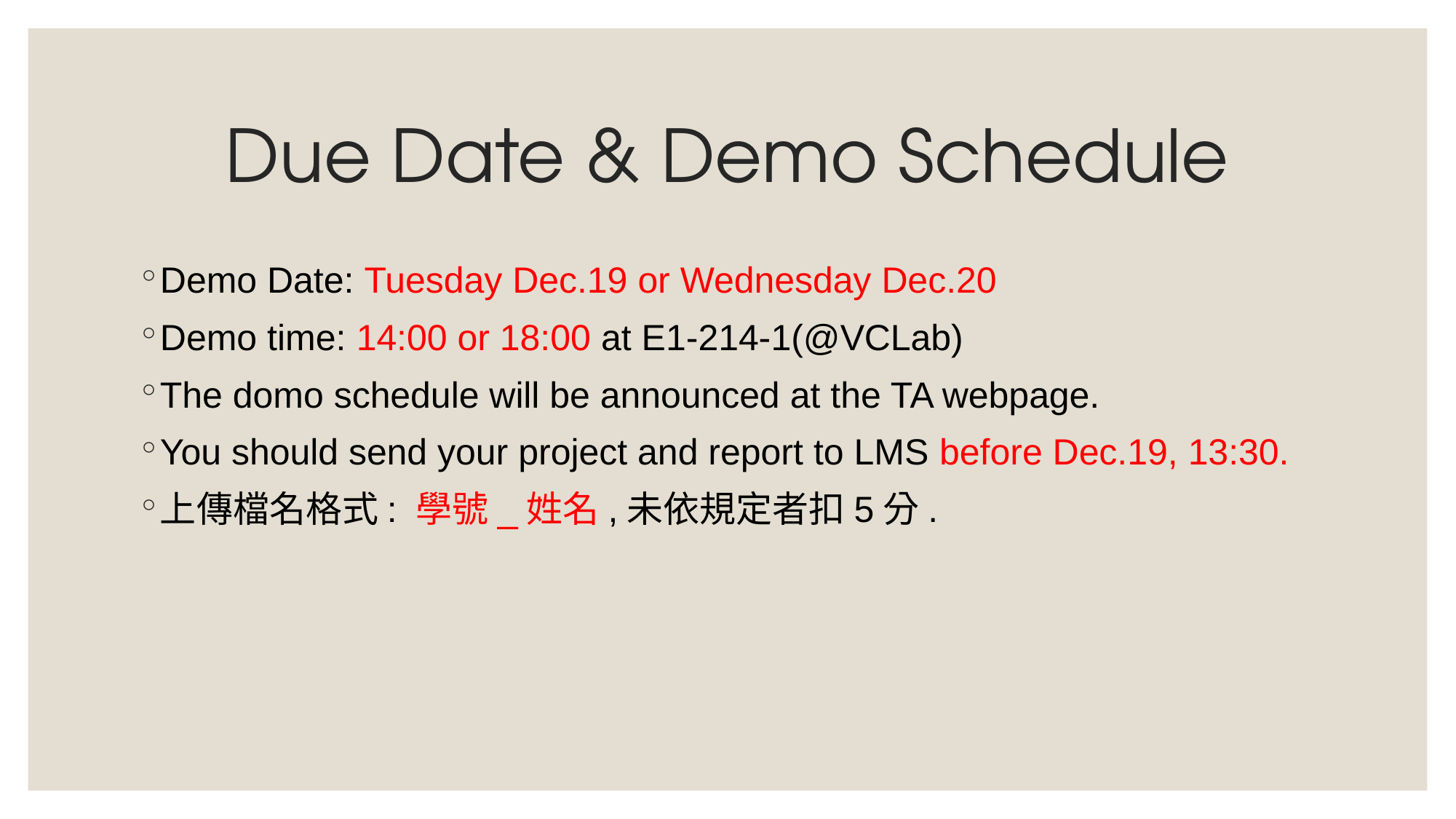

# Due Date & Demo Schedule
Demo Date: Tuesday Dec.19 or Wednesday Dec.20
Demo time: 14:00 or 18:00 at E1-214-1(@VCLab)
The domo schedule will be announced at the TA webpage.
You should send your project and report to LMS before Dec.19, 13:30.
上傳檔名格式: 學號_姓名,未依規定者扣5分.